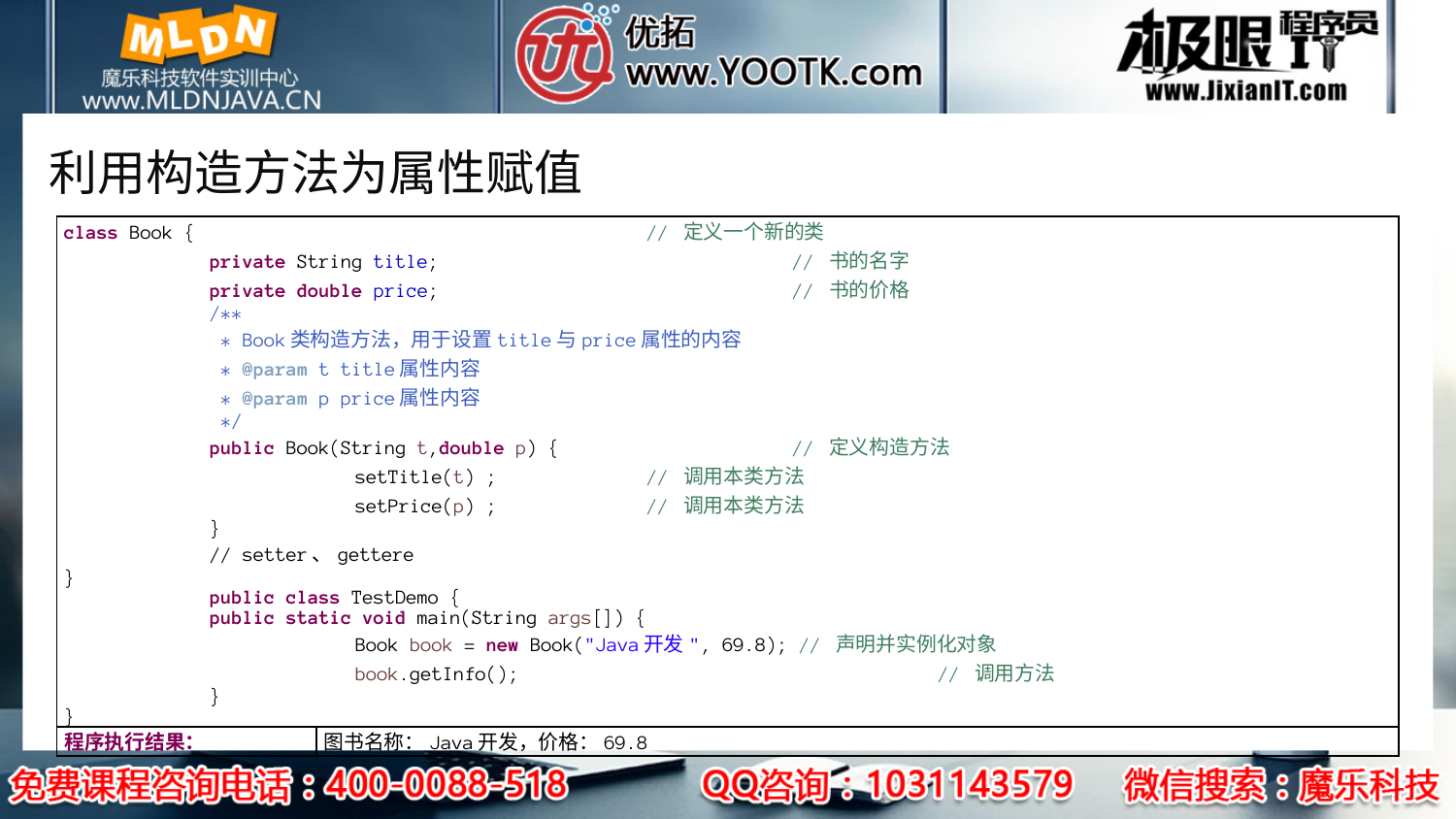

# 利用构造方法为属性赋值
| class Book { // 定义一个新的类 private String title; // 书的名字 private double price; // 书的价格 /\*\* \* Book类构造方法，用于设置title与price属性的内容 \* @param t title属性内容 \* @param p price属性内容 \*/ public Book(String t,double p) { // 定义构造方法 setTitle(t) ; // 调用本类方法 setPrice(p) ; // 调用本类方法 } // setter、gettere } public class TestDemo { public static void main(String args[]) { Book book = new Book("Java开发", 69.8); // 声明并实例化对象 book.getInfo(); // 调用方法 } } |  |
| --- | --- |
| 程序执行结果： | 图书名称：Java开发，价格：69.8 |